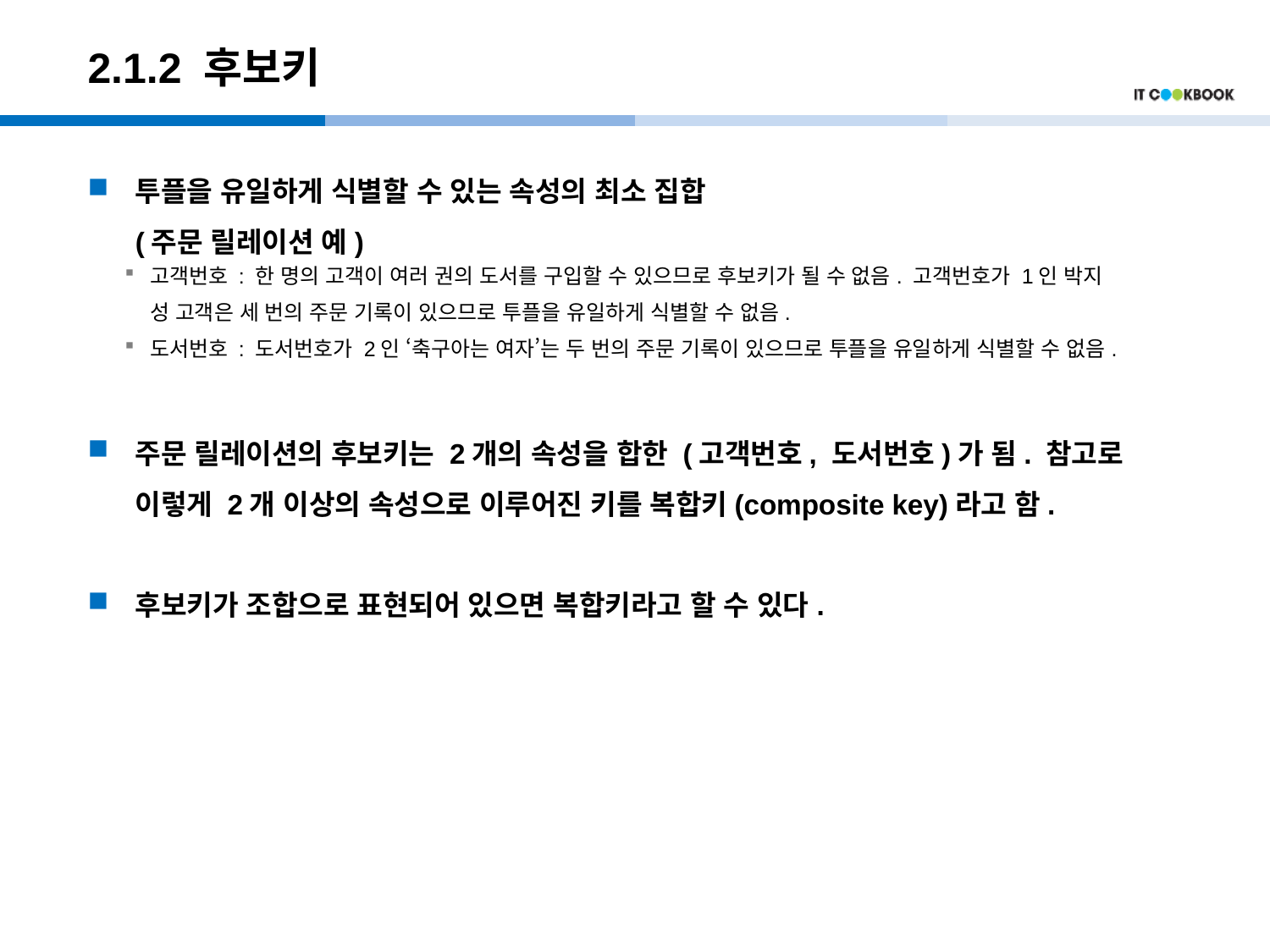

# 2.1.2 후보키
투플을 유일하게 식별할 수 있는 속성의 최소 집합
(주문 릴레이션 예)
고객번호 : 한 명의 고객이 여러 권의 도서를 구입할 수 있으므로 후보키가 될 수 없음. 고객번호가 1인 박지
	성 고객은 세 번의 주문 기록이 있으므로 투플을 유일하게 식별할 수 없음.
도서번호 : 도서번호가 2인 ‘축구아는 여자’는 두 번의 주문 기록이 있으므로 투플을 유일하게 식별할 수 없음.

주문 릴레이션의 후보키는 2개의 속성을 합한 (고객번호, 도서번호)가 됨. 참고로 이렇게 2개 이상의 속성으로 이루어진 키를 복합키(composite key)라고 함.

후보키가 조합으로 표현되어 있으면 복합키라고 할 수 있다.